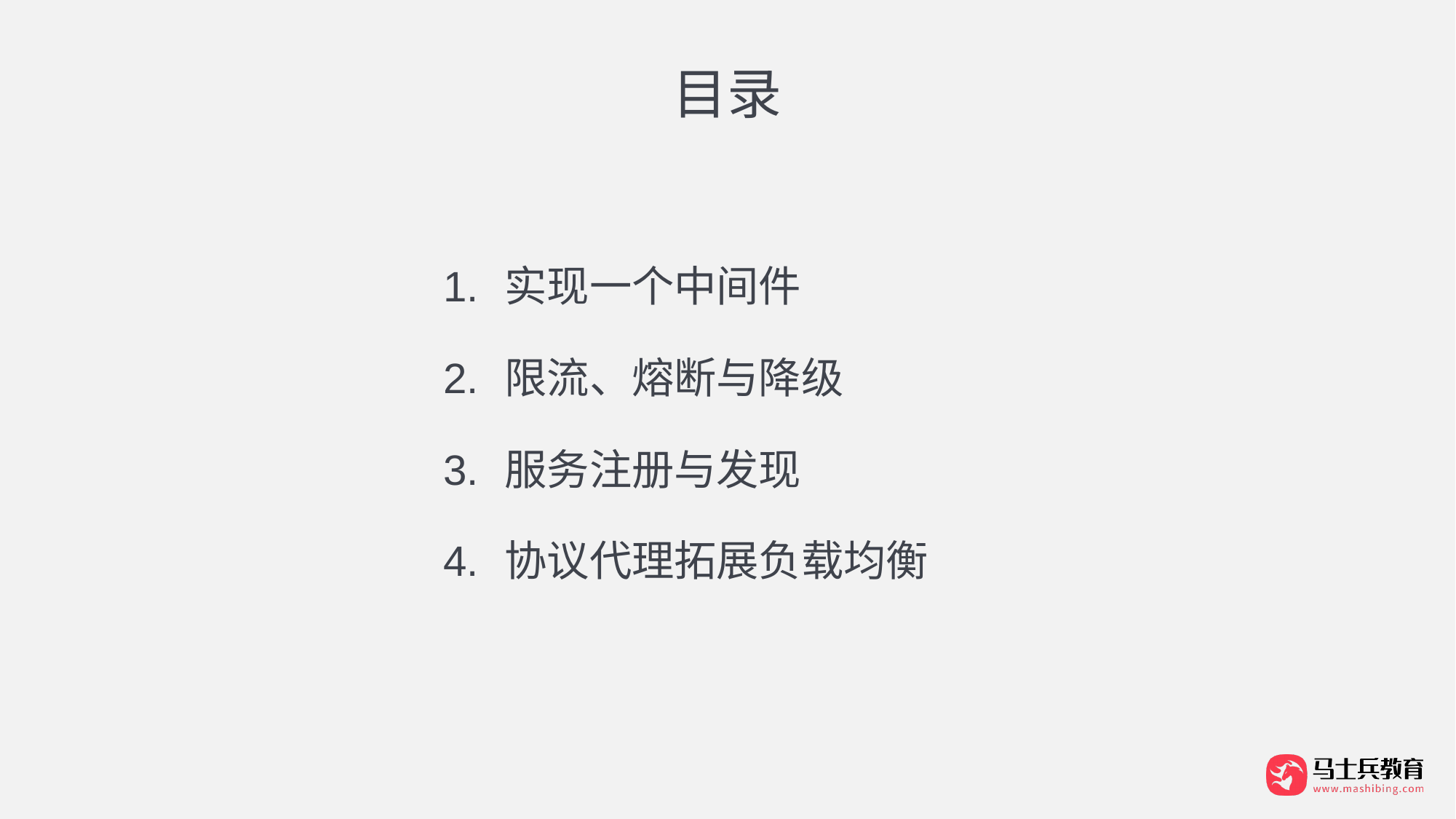

# 目录
实现一个中间件
限流、熔断与降级
服务注册与发现
协议代理拓展负载均衡